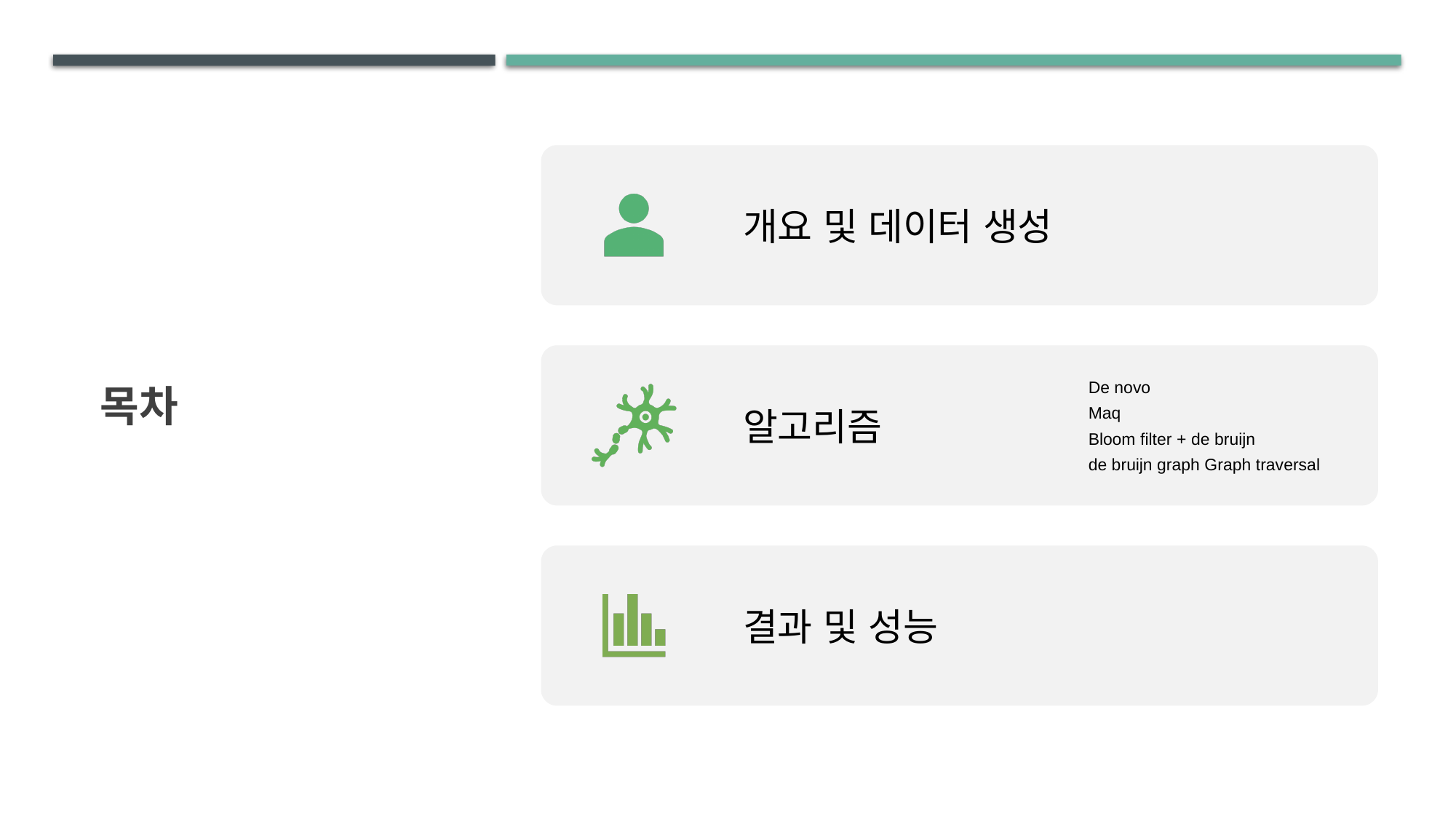

# 목차
개요 및 데이터 생성
알고리즘
De novo
Maq
Bloom filter + de bruijn
de bruijn graph Graph traversal
결과 및 성능